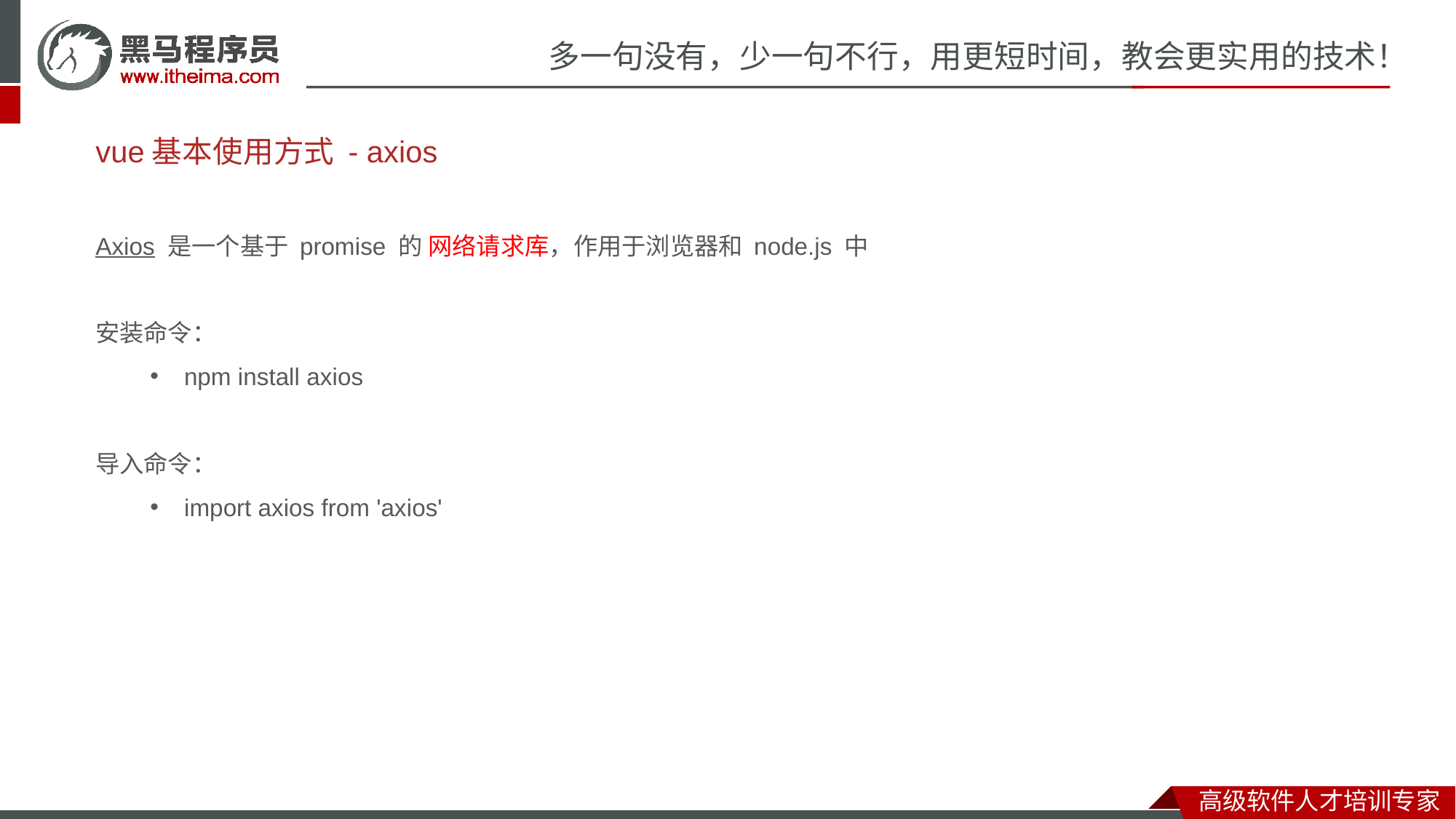

# vue基本使用方式 - axios
Axios 是一个基于 promise 的 网络请求库，作用于浏览器和 node.js 中

安装命令：
npm install axios

导入命令：
import axios from 'axios'